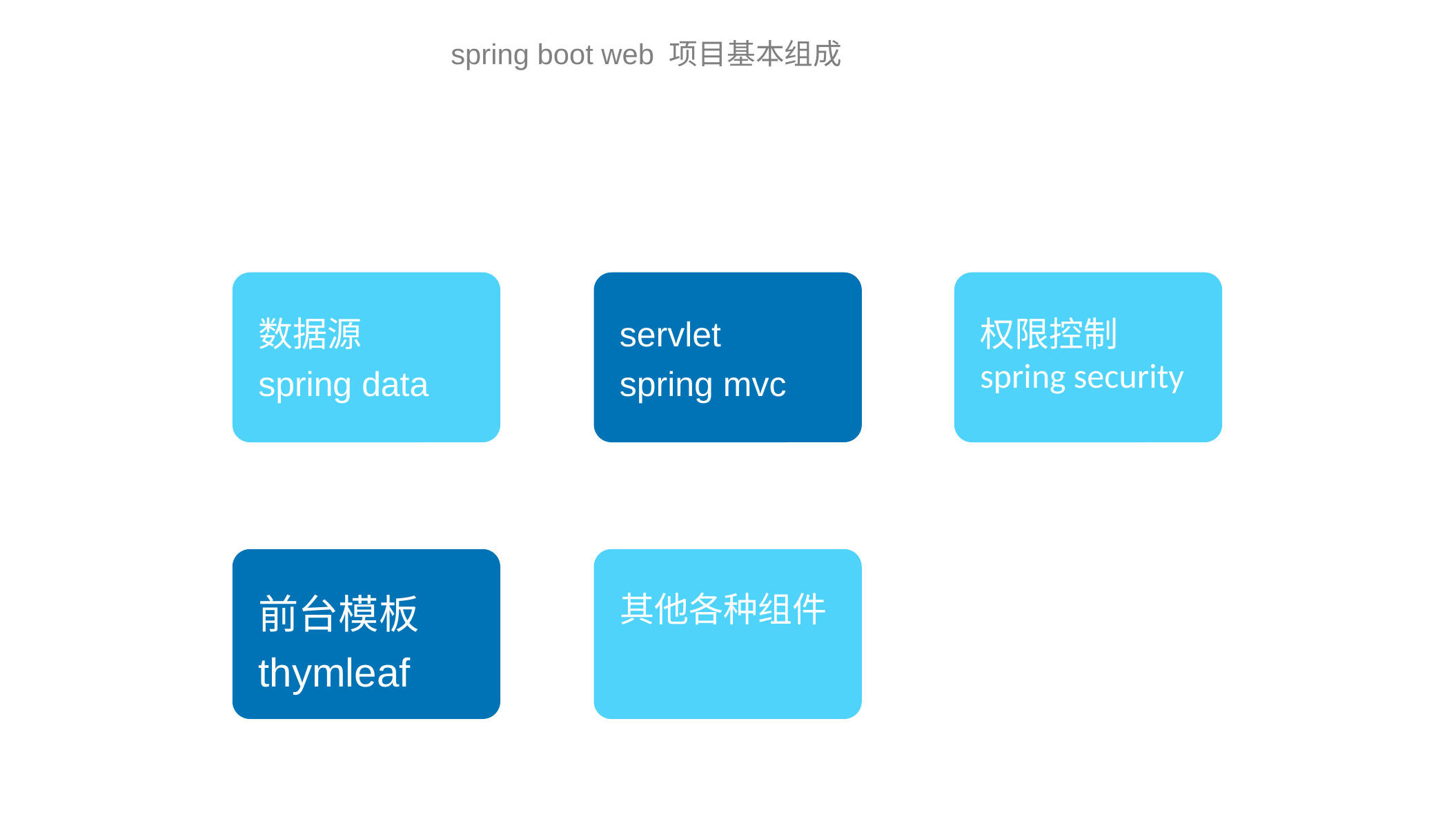

spring boot web 项目基本组成

数据源
spring data

servlet
spring mvc

权限控制
spring security

前台模板
thymleaf

其他各种组件